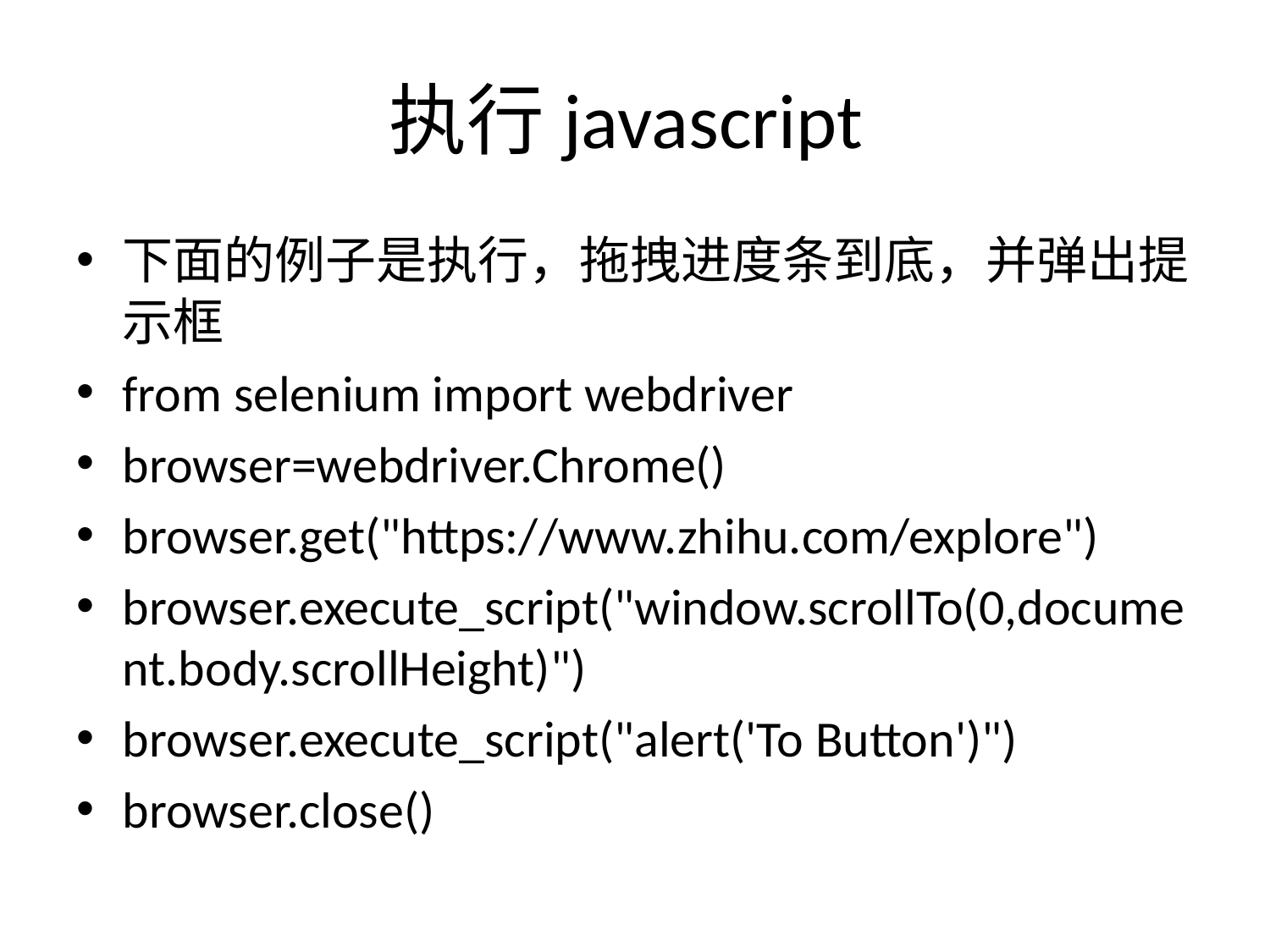

# 执行javascript
下面的例子是执行，拖拽进度条到底，并弹出提示框
from selenium import webdriver
browser=webdriver.Chrome()
browser.get("https://www.zhihu.com/explore")
browser.execute_script("window.scrollTo(0,document.body.scrollHeight)")
browser.execute_script("alert('To Button')")
browser.close()